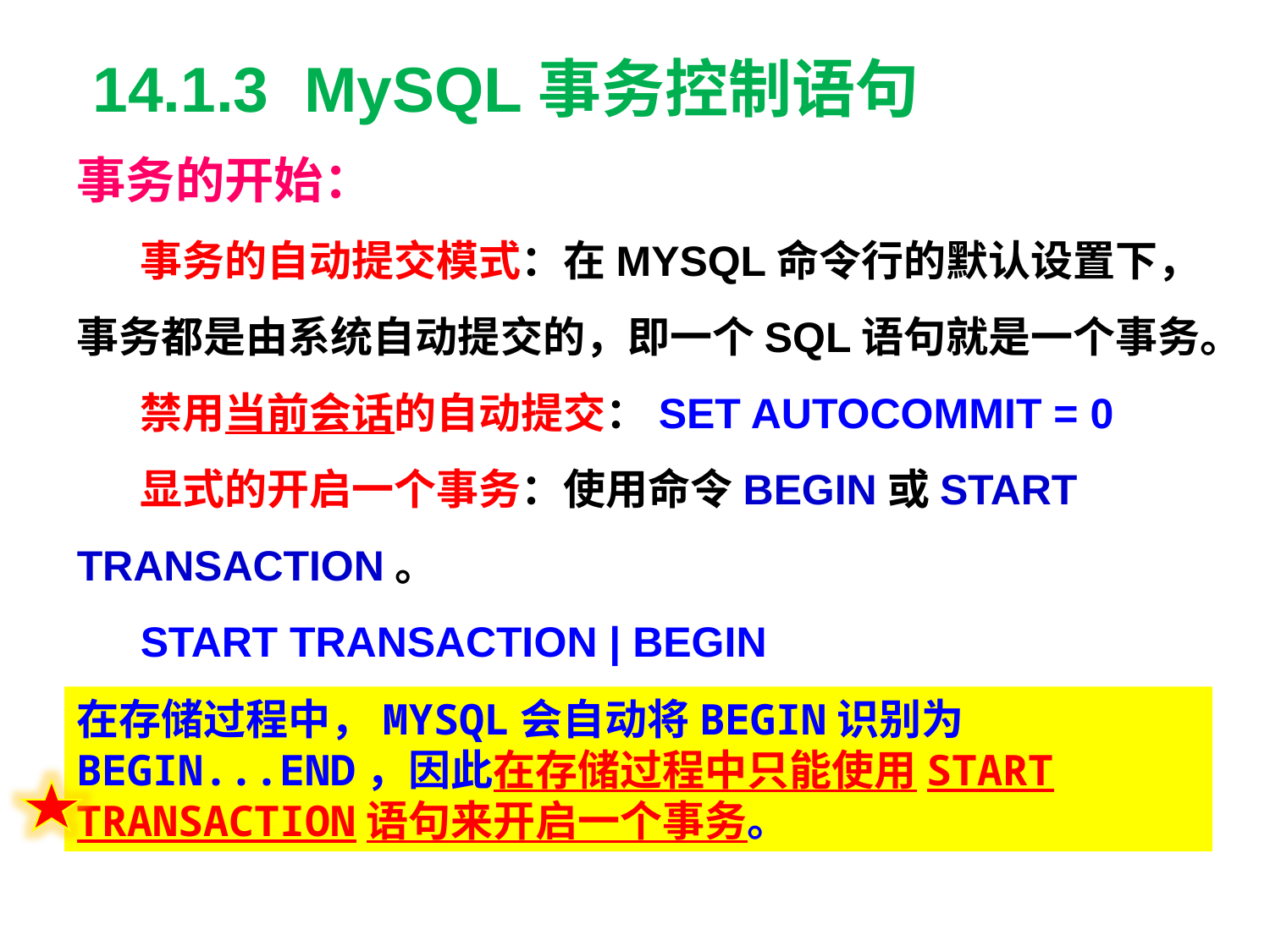

14.1.3  MySQL事务控制语句
事务的开始：
事务的自动提交模式：在MYSQL命令行的默认设置下，事务都是由系统自动提交的，即一个SQL语句就是一个事务。
禁用当前会话的自动提交：SET AUTOCOMMIT = 0
显式的开启一个事务：使用命令BEGIN或START TRANSACTION。
START TRANSACTION | BEGIN

在存储过程中，MYSQL会自动将BEGIN识别为BEGIN...END，因此在存储过程中只能使用START TRANSACTION语句来开启一个事务。